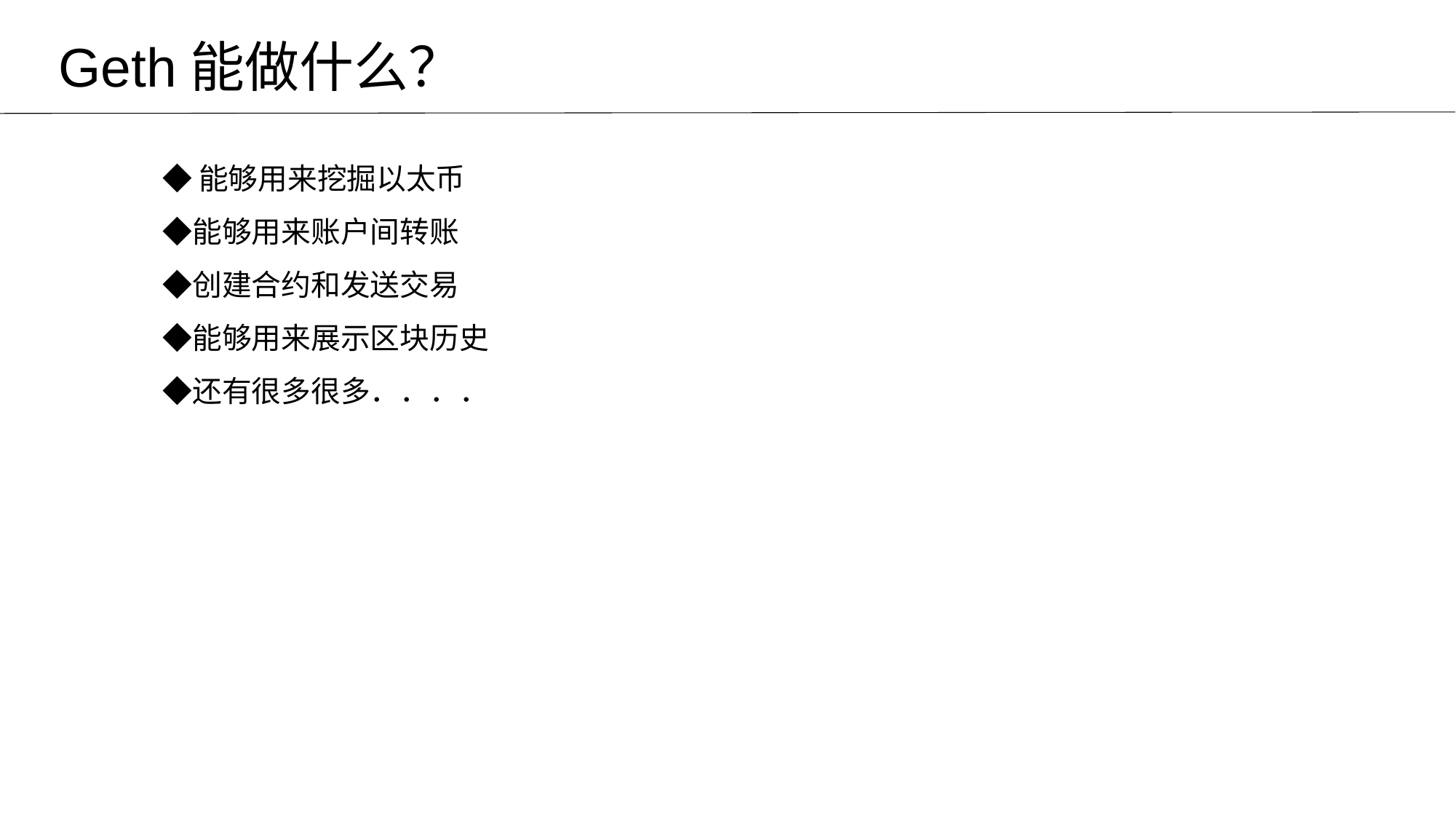

Geth能做什么？
# ◆能够用来挖掘以太币 ◆能够用来账户间转账 ◆创建合约和发送交易 ◆能够用来展示区块历史 ◆还有很多很多．．．．